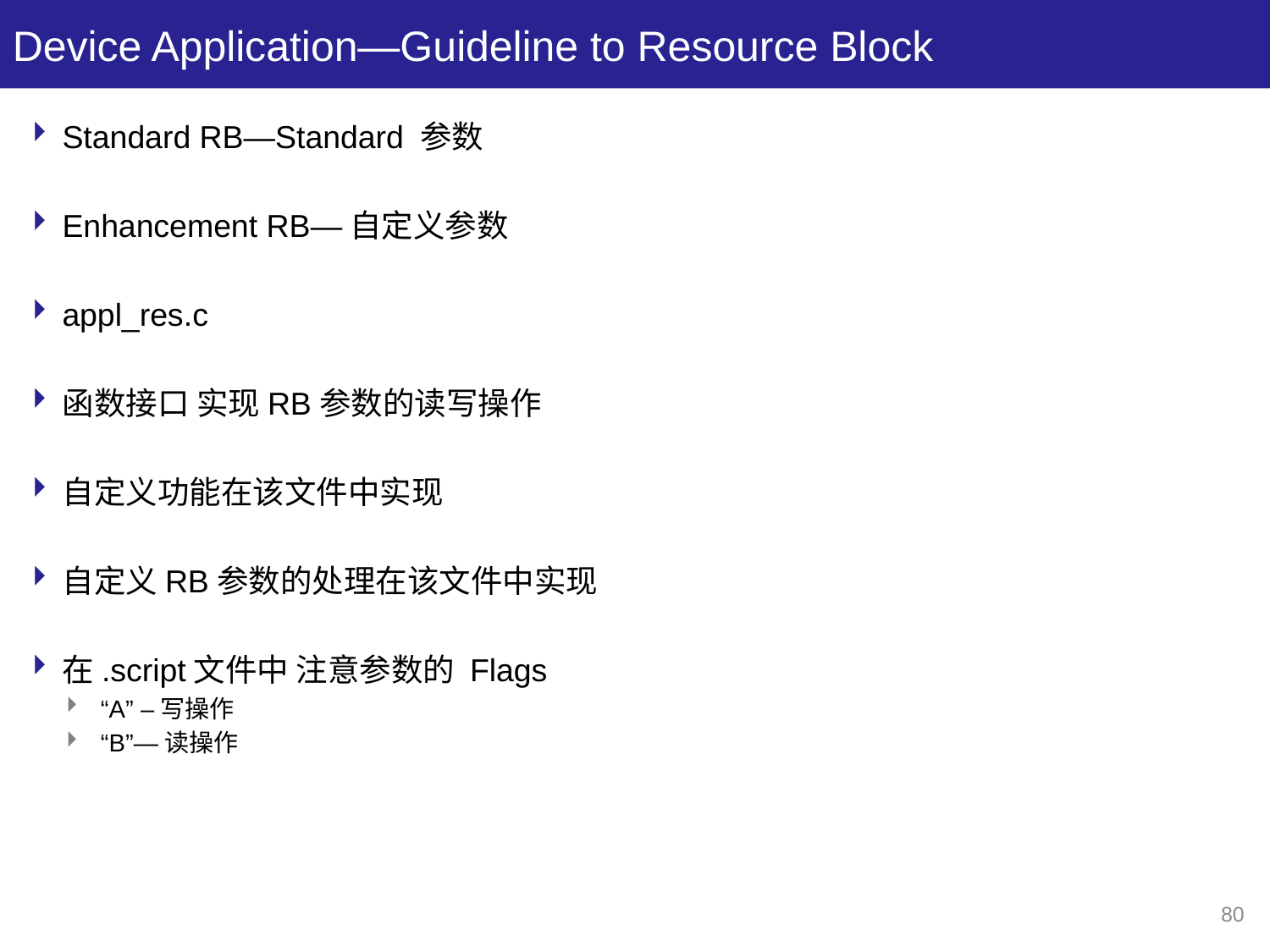

# Device Application—Guideline to Resource Block
Standard RB—Standard 参数

Enhancement RB—自定义参数

appl_res.c

函数接口 实现RB参数的读写操作

自定义功能在该文件中实现

自定义RB参数的处理在该文件中实现

在.script文件中 注意参数的 Flags
“A” –写操作
“B”—读操作

80